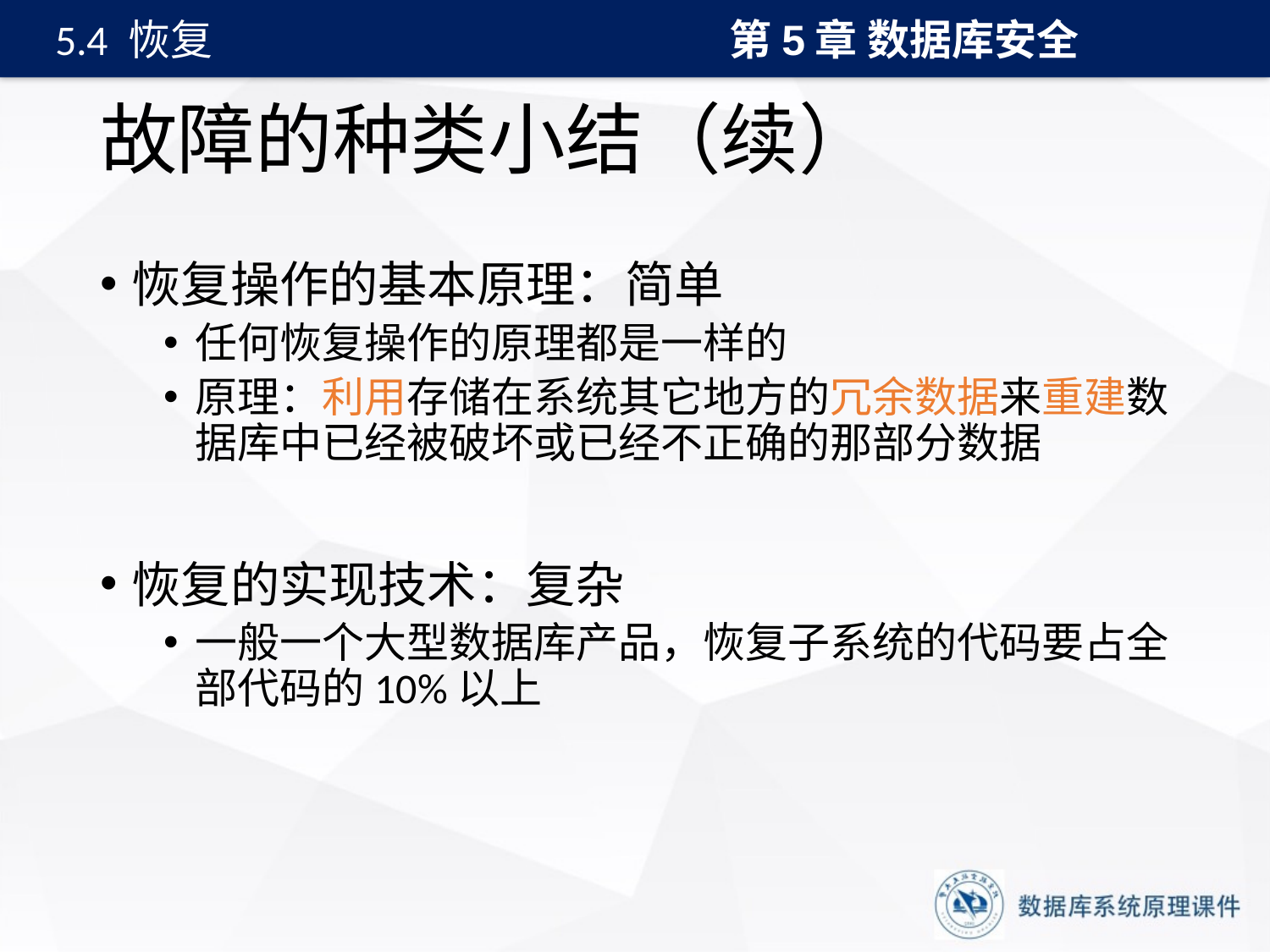

第5章 数据库安全
5.4 恢复
# 故障的种类小结（续）
恢复操作的基本原理：简单
任何恢复操作的原理都是一样的
原理：利用存储在系统其它地方的冗余数据来重建数据库中已经被破坏或已经不正确的那部分数据

恢复的实现技术：复杂
一般一个大型数据库产品，恢复子系统的代码要占全部代码的10%以上